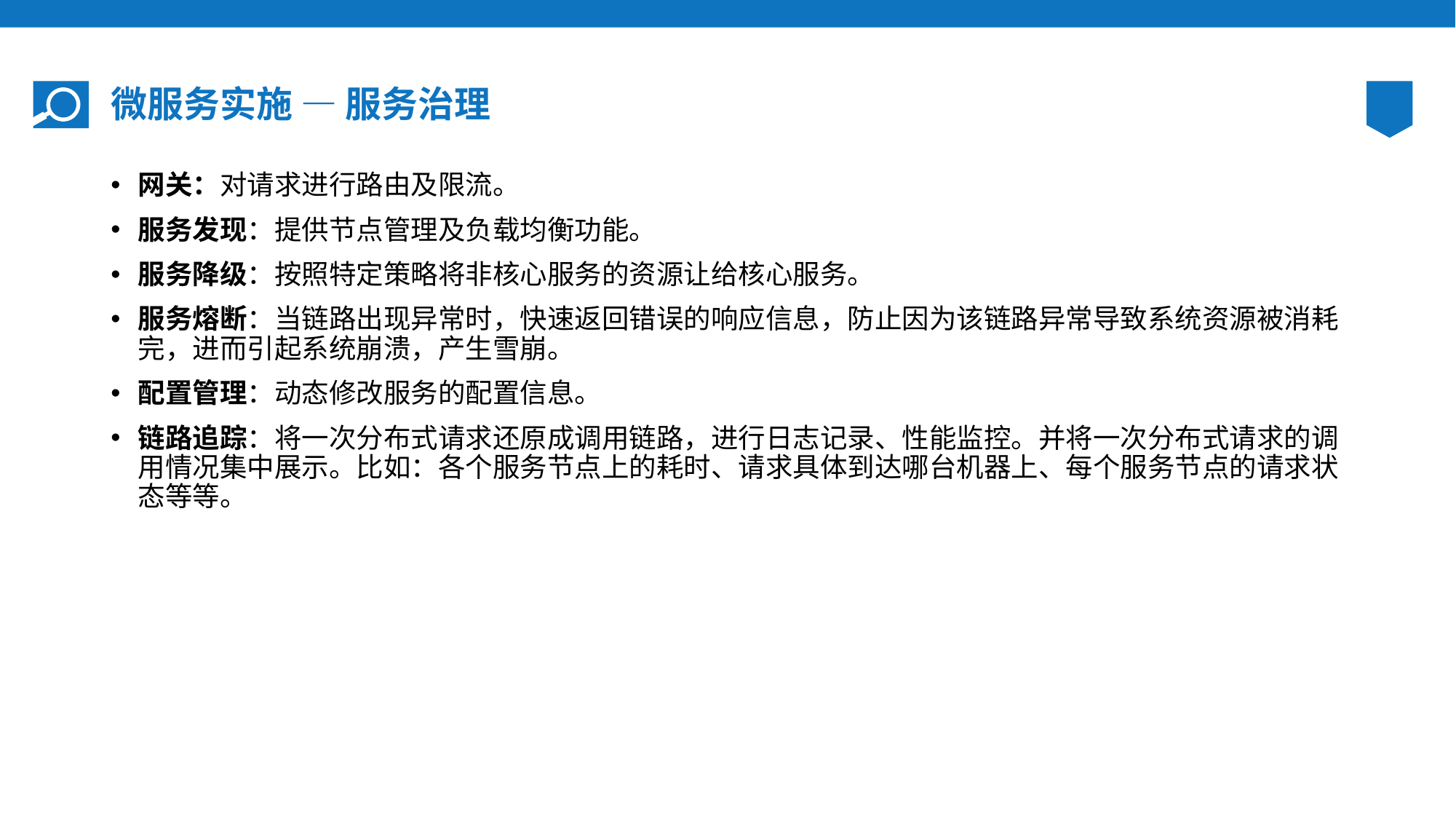

# 微服务实施 — 服务治理
网关：对请求进行路由及限流。
服务发现：提供节点管理及负载均衡功能。
服务降级：按照特定策略将非核心服务的资源让给核心服务。
服务熔断：当链路出现异常时，快速返回错误的响应信息，防止因为该链路异常导致系统资源被消耗完，进而引起系统崩溃，产生雪崩。
配置管理：动态修改服务的配置信息。
链路追踪：将一次分布式请求还原成调用链路，进行日志记录、性能监控。并将一次分布式请求的调用情况集中展示。比如：各个服务节点上的耗时、请求具体到达哪台机器上、每个服务节点的请求状态等等。